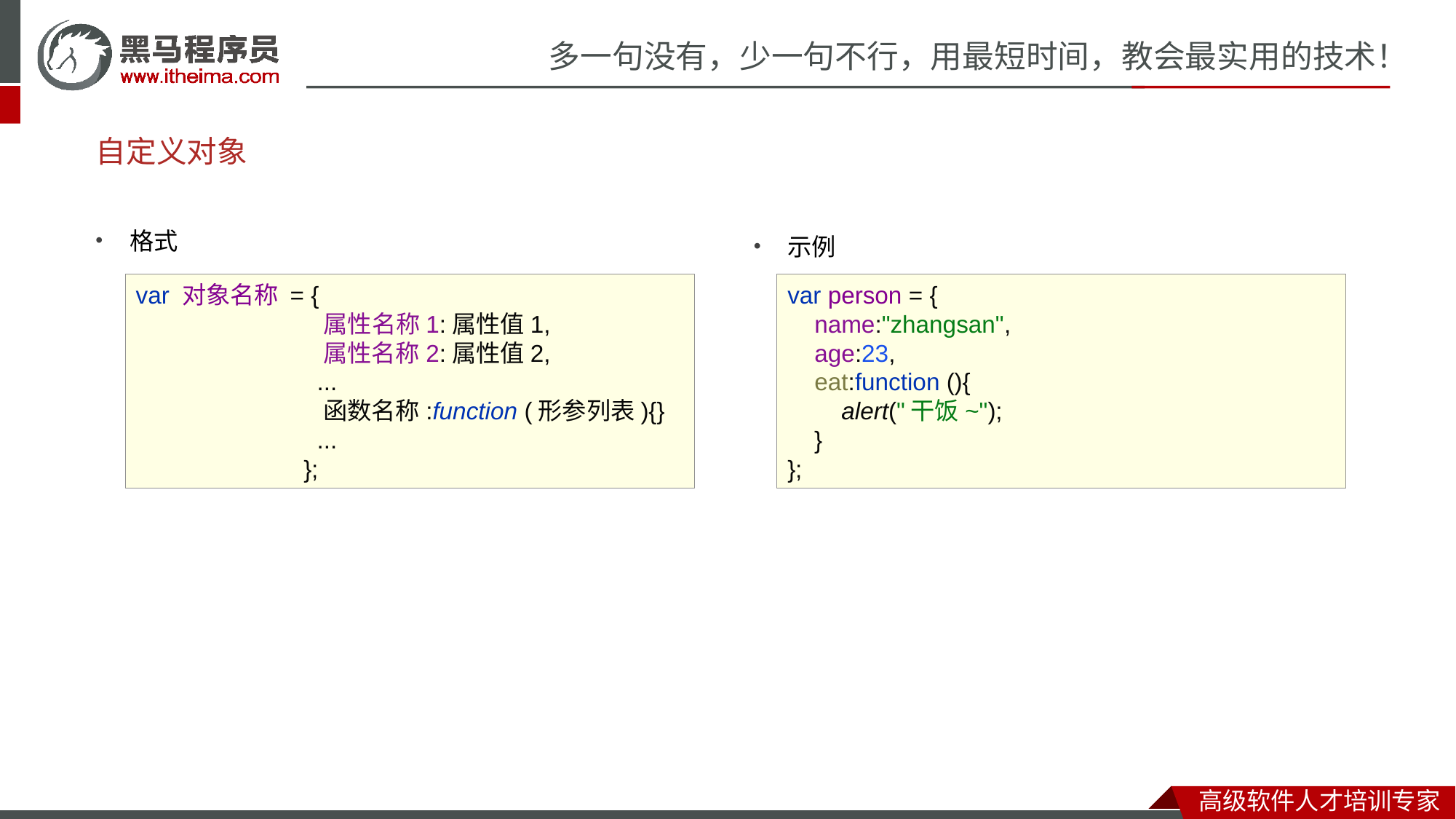

# 自定义对象
格式
示例
var 对象名称 = {
                           属性名称1:属性值1,
                           属性名称2:属性值2,
                           ...
                           函数名称:function (形参列表){}
                           ...
                         };
var person = {
    name:"zhangsan",
    age:23,
    eat:function (){
        alert("干饭~");
    }
};